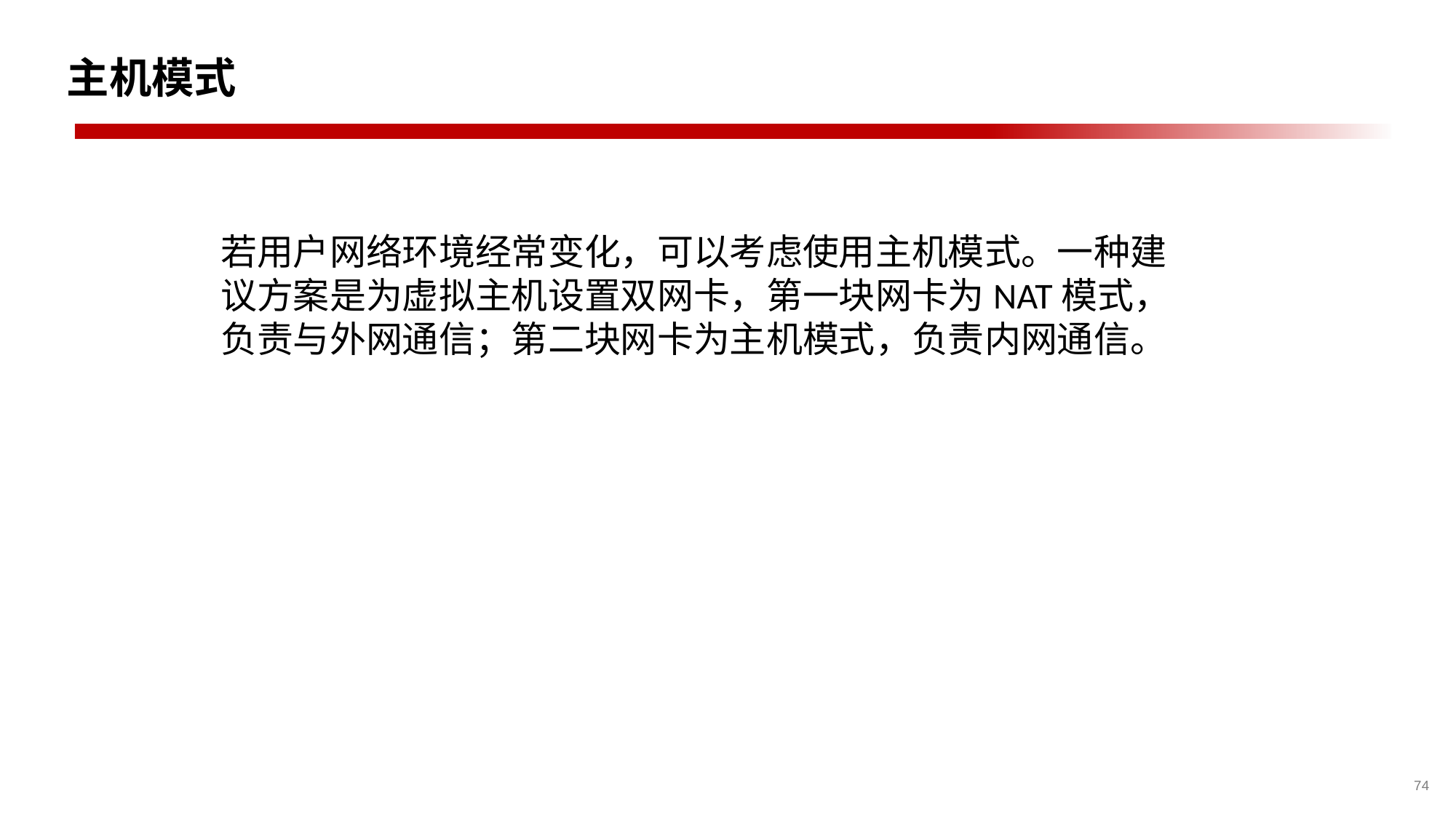

主机模式

若用户网络环境经常变化，可以考虑使用主机模式。一种建议方案是为虚拟主机设置双网卡，第一块网卡为NAT模式，负责与外网通信；第二块网卡为主机模式，负责内网通信。

74